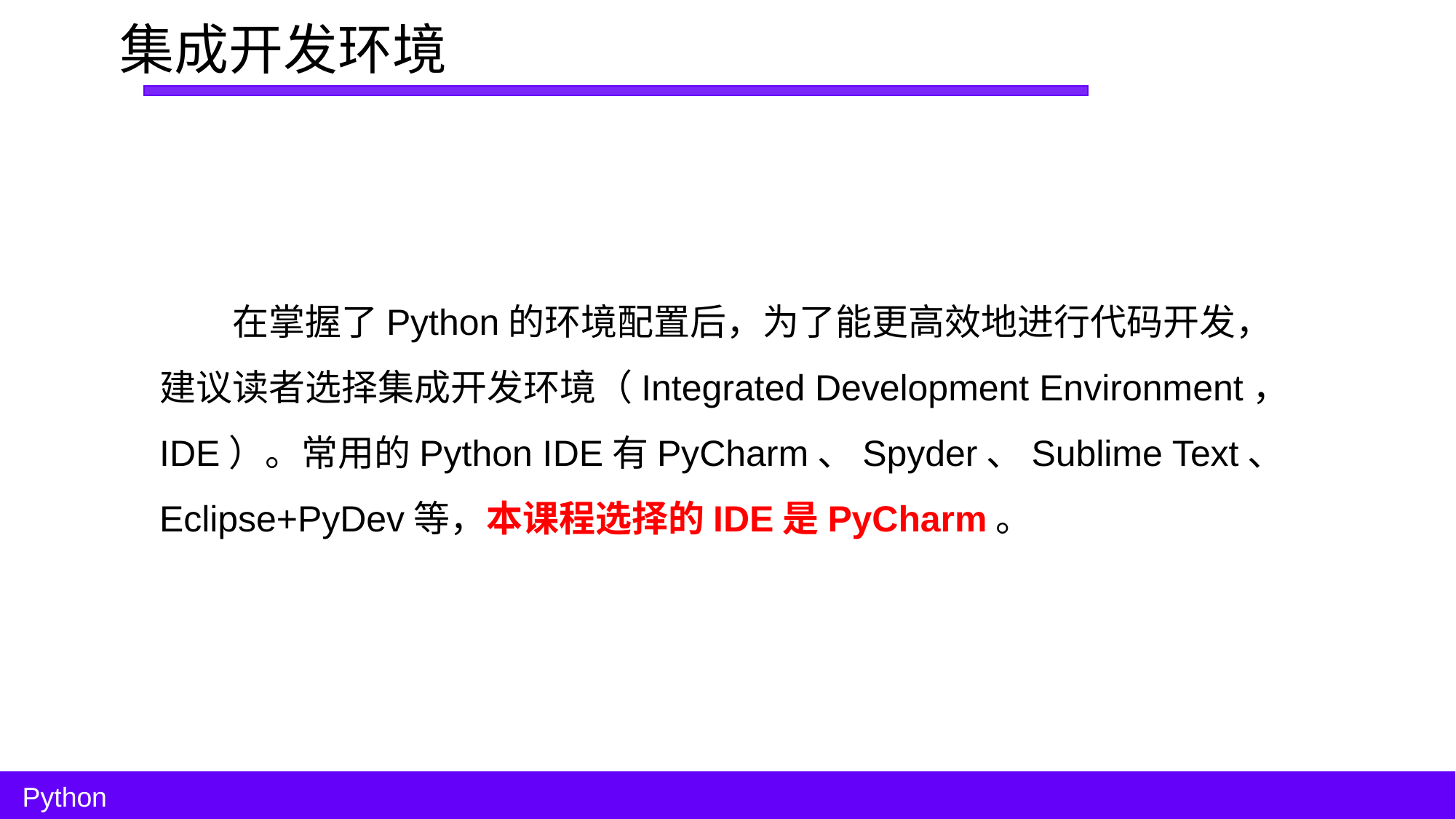

集成开发环境
在掌握了Python的环境配置后，为了能更高效地进行代码开发，建议读者选择集成开发环境（Integrated Development Environment，IDE）。常用的Python IDE有PyCharm、Spyder、Sublime Text、Eclipse+PyDev等，本课程选择的IDE是PyCharm。